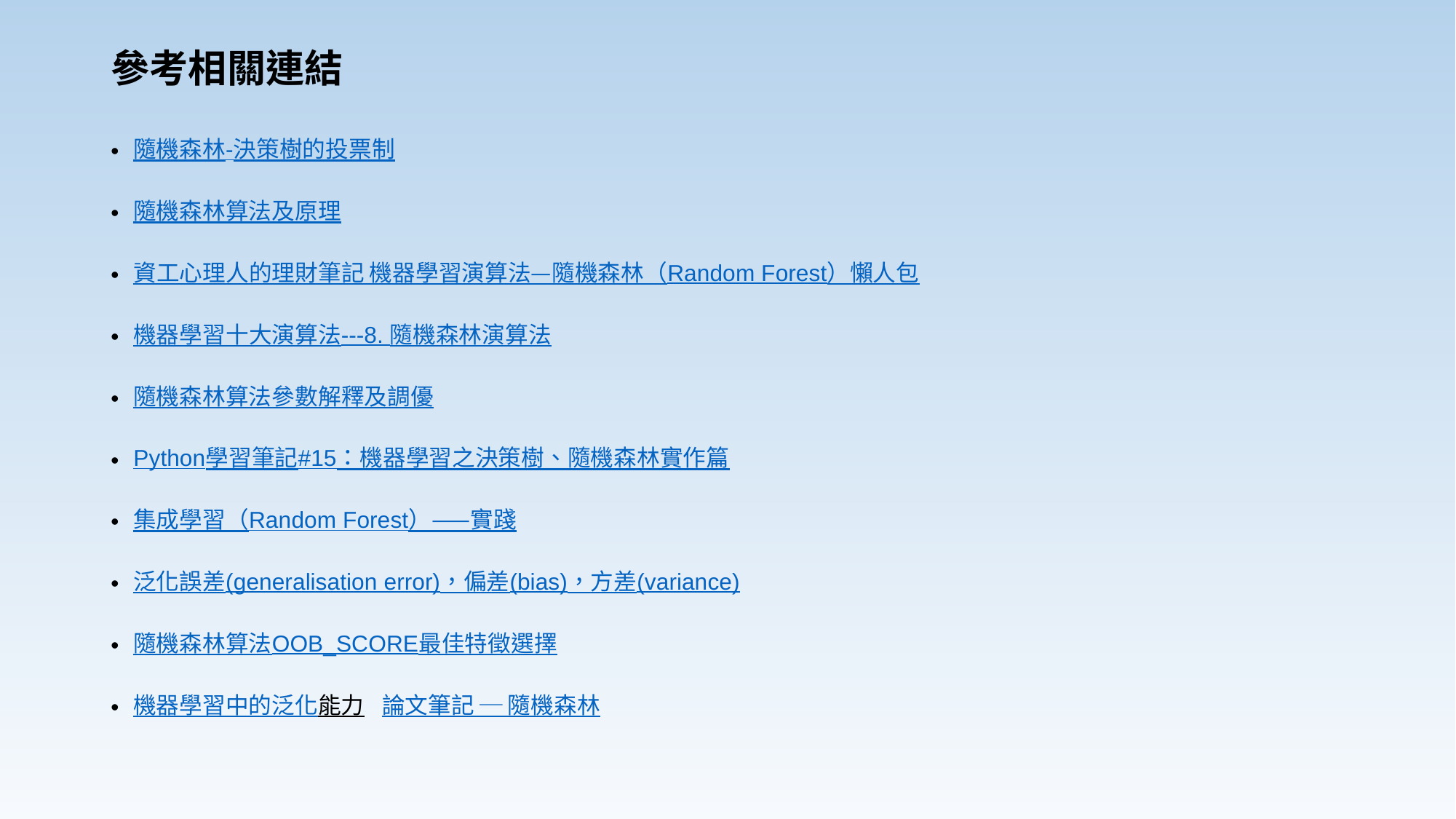

# 參考相關連結
隨機森林-決策樹的投票制
隨機森林算法及原理
資工心理人的理財筆記 機器學習演算法—隨機森林（Random Forest）懶人包
機器學習十大演算法---8. 隨機森林演算法
隨機森林算法參數解釋及調優
Python學習筆記#15：機器學習之決策樹、隨機森林實作篇
集成學習（Random Forest）——實踐
泛化誤差(generalisation error)，偏差(bias)，方差(variance)
隨機森林算法OOB_SCORE最佳特徵選擇
機器學習中的泛化能力		論文筆記 ─ 隨機森林